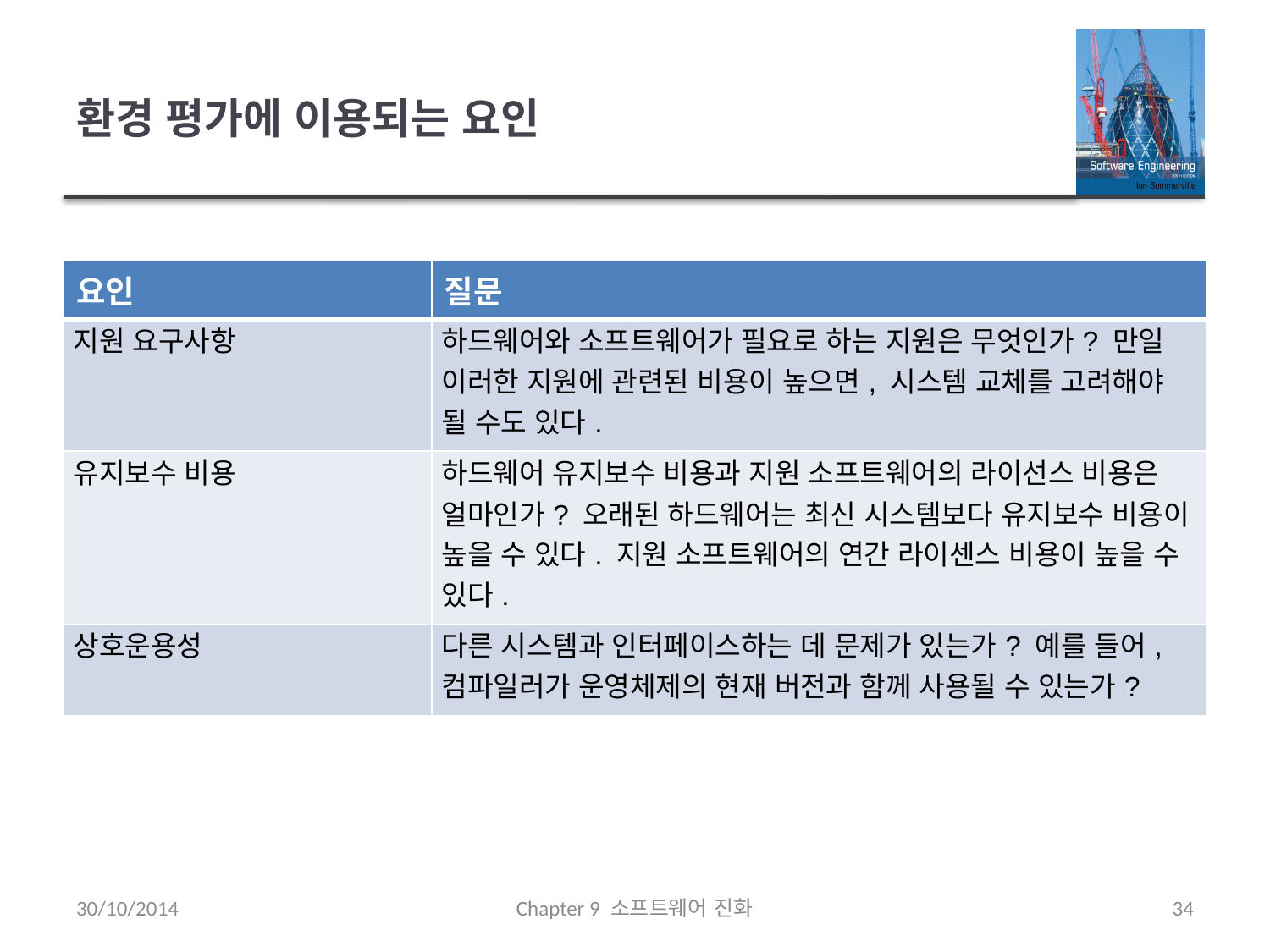

# 환경 평가에 이용되는 요인
| 요인 | 질문 |
| --- | --- |
| 지원 요구사항 | 하드웨어와 소프트웨어가 필요로 하는 지원은 무엇인가? 만일 이러한 지원에 관련된 비용이 높으면, 시스템 교체를 고려해야 될 수도 있다. |
| 유지보수 비용 | 하드웨어 유지보수 비용과 지원 소프트웨어의 라이선스 비용은 얼마인가? 오래된 하드웨어는 최신 시스템보다 유지보수 비용이 높을 수 있다. 지원 소프트웨어의 연간 라이센스 비용이 높을 수 있다. |
| 상호운용성 | 다른 시스템과 인터페이스하는 데 문제가 있는가? 예를 들어, 컴파일러가 운영체제의 현재 버전과 함께 사용될 수 있는가? |
30/10/2014
Chapter 9 소프트웨어 진화
34